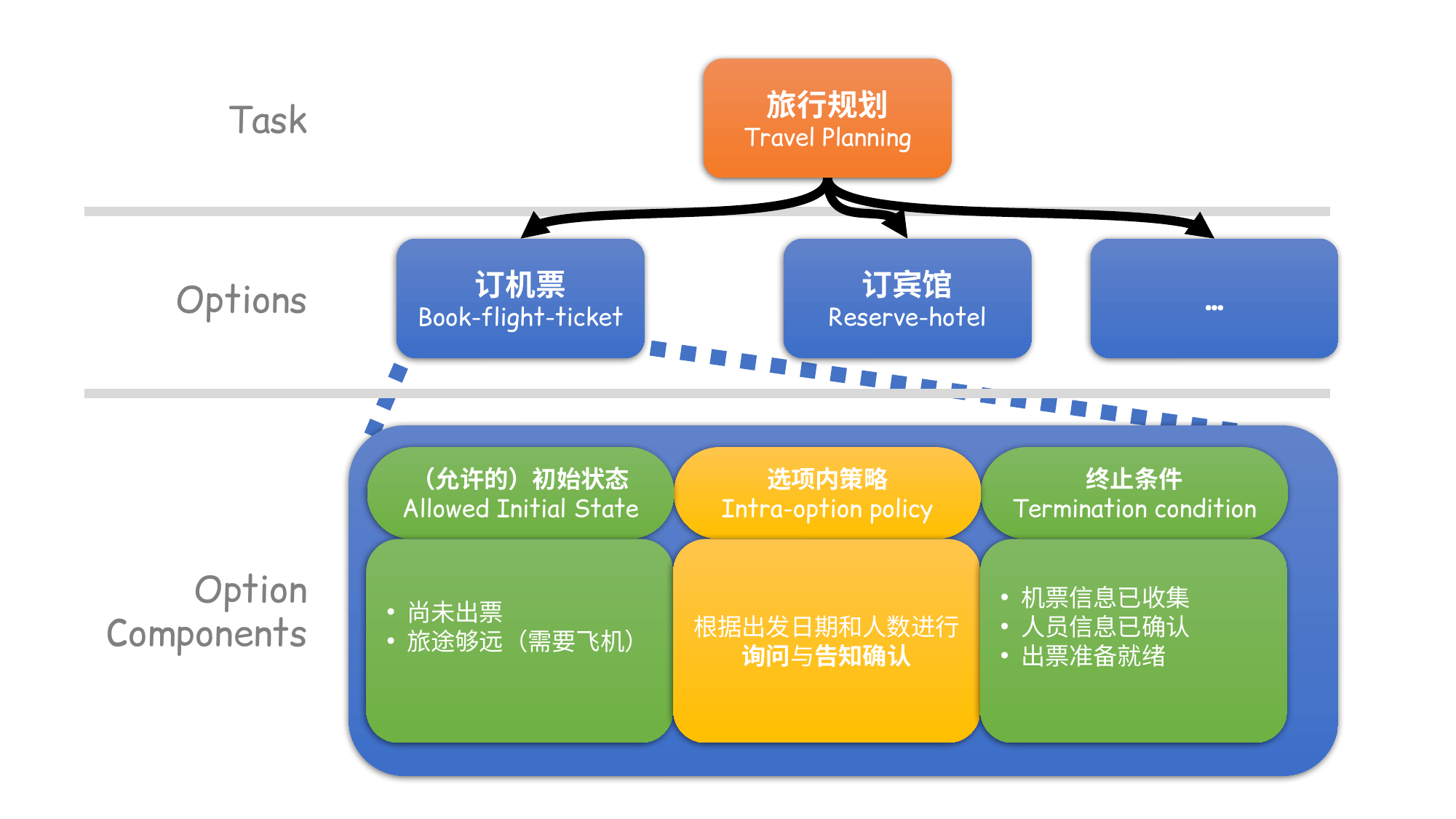

旅行规划
Travel Planning
Task
订机票
Book-flight-ticket
订宾馆
Reserve-hotel
…
Options

（允许的）初始状态
Allowed Initial State
选项内策略
Intra-option policy
终止条件
Termination condition
尚未出票
旅途够远（需要飞机）

根据出发日期和人数进行询问与告知确认
机票信息已收集
人员信息已确认
出票准备就绪

Option
Components